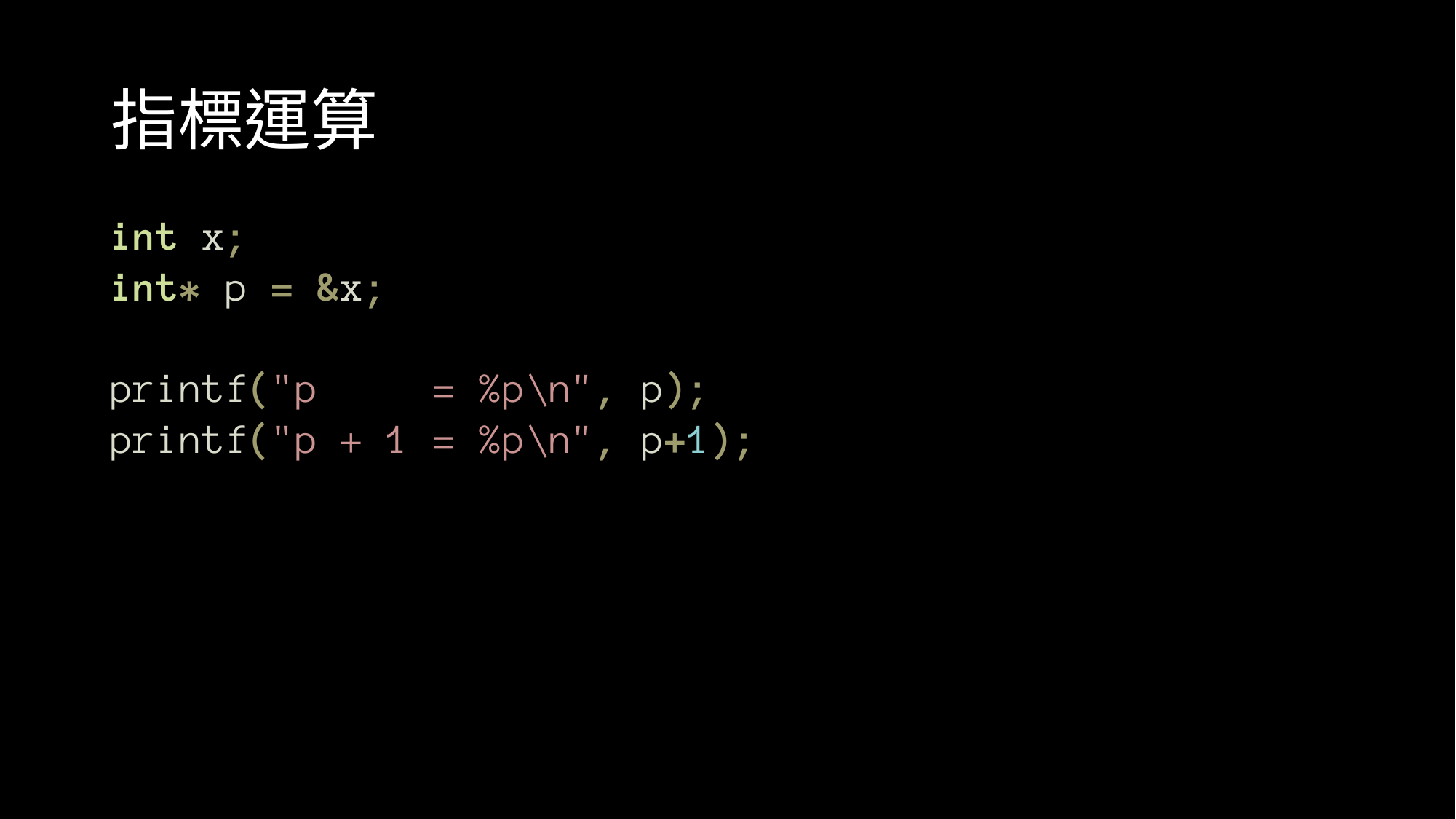

# 指標運算
int x;
int* p = &x;

printf("p     = %p\n", p);
printf("p + 1 = %p\n", p+1);